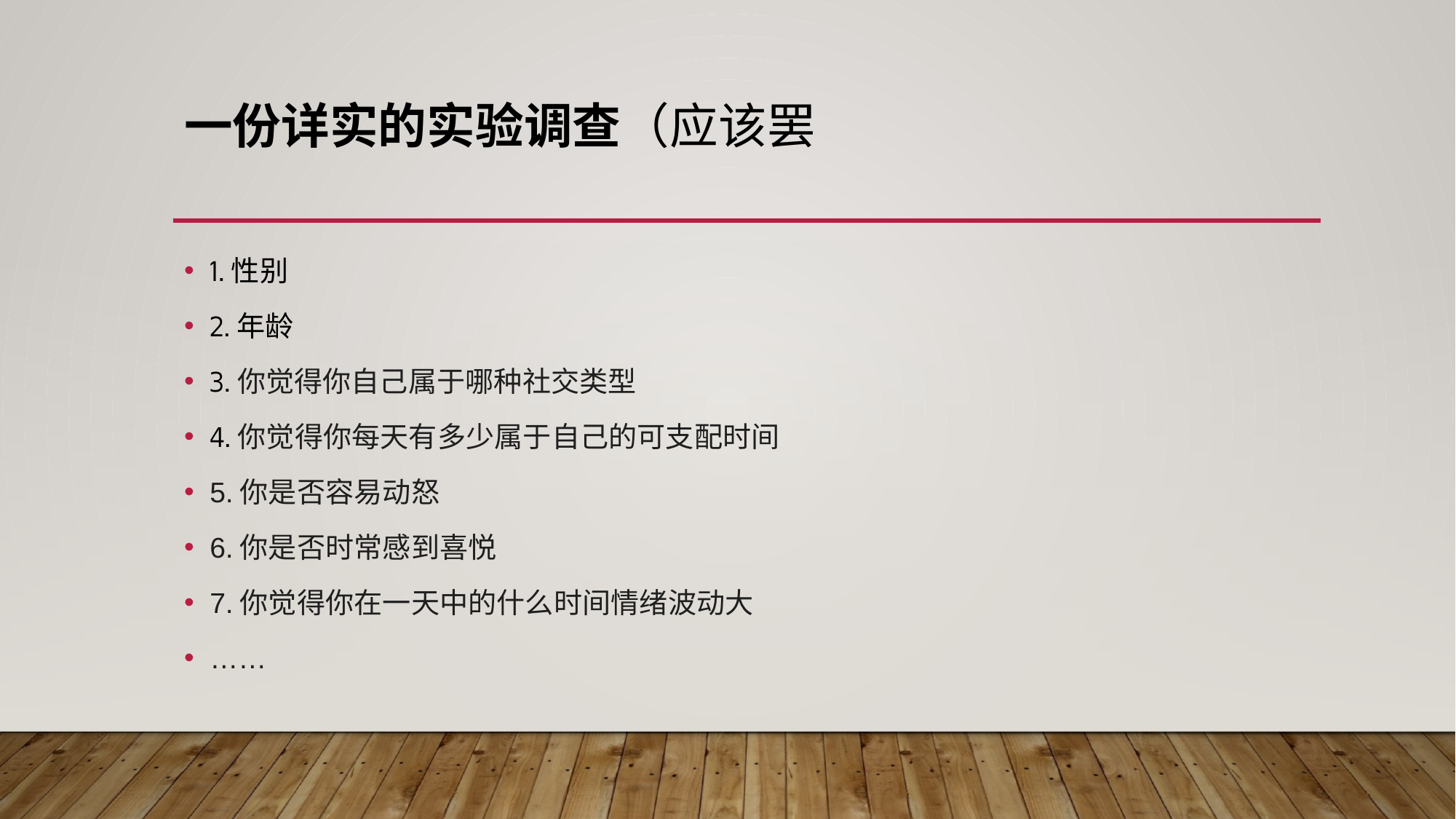

# 一份详实的实验调查（应该罢
1.性别
2.年龄
3.你觉得你自己属于哪种社交类型
4.你觉得你每天有多少属于自己的可支配时间
5.你是否容易动怒
6.你是否时常感到喜悦
7.你觉得你在一天中的什么时间情绪波动大
……